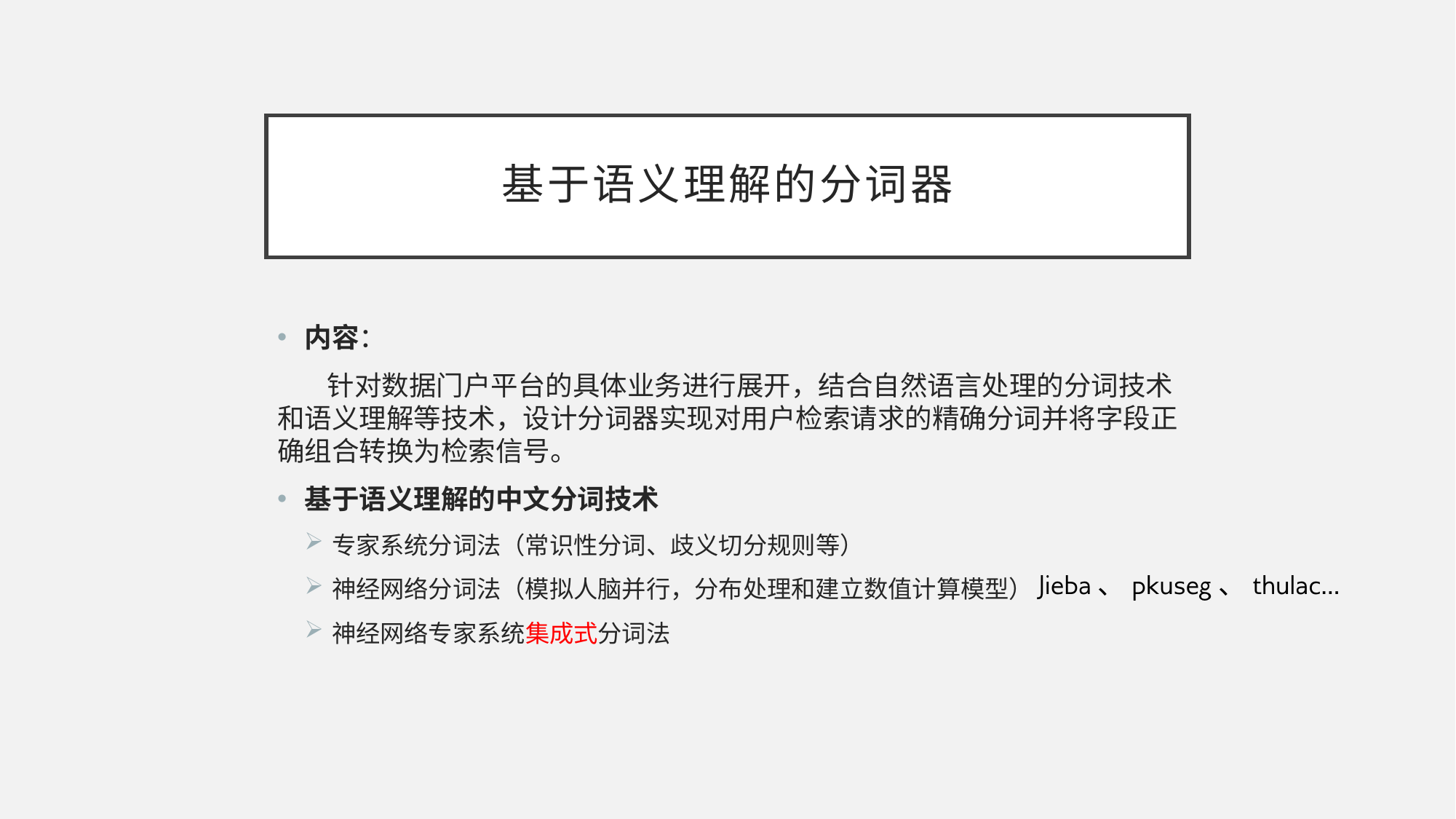

# 基于语义理解的分词器
内容：
       针对数据门户平台的具体业务进行展开，结合自然语言处理的分词技术和语义理解等技术，设计分词器实现对用户检索请求的精确分词并将字段正确组合转换为检索信号。
基于语义理解的中文分词技术
专家系统分词法（常识性分词、歧义切分规则等）
神经网络分词法（模拟人脑并行，分布处理和建立数值计算模型）
神经网络专家系统集成式分词法

Jieba、pkuseg、thulac…